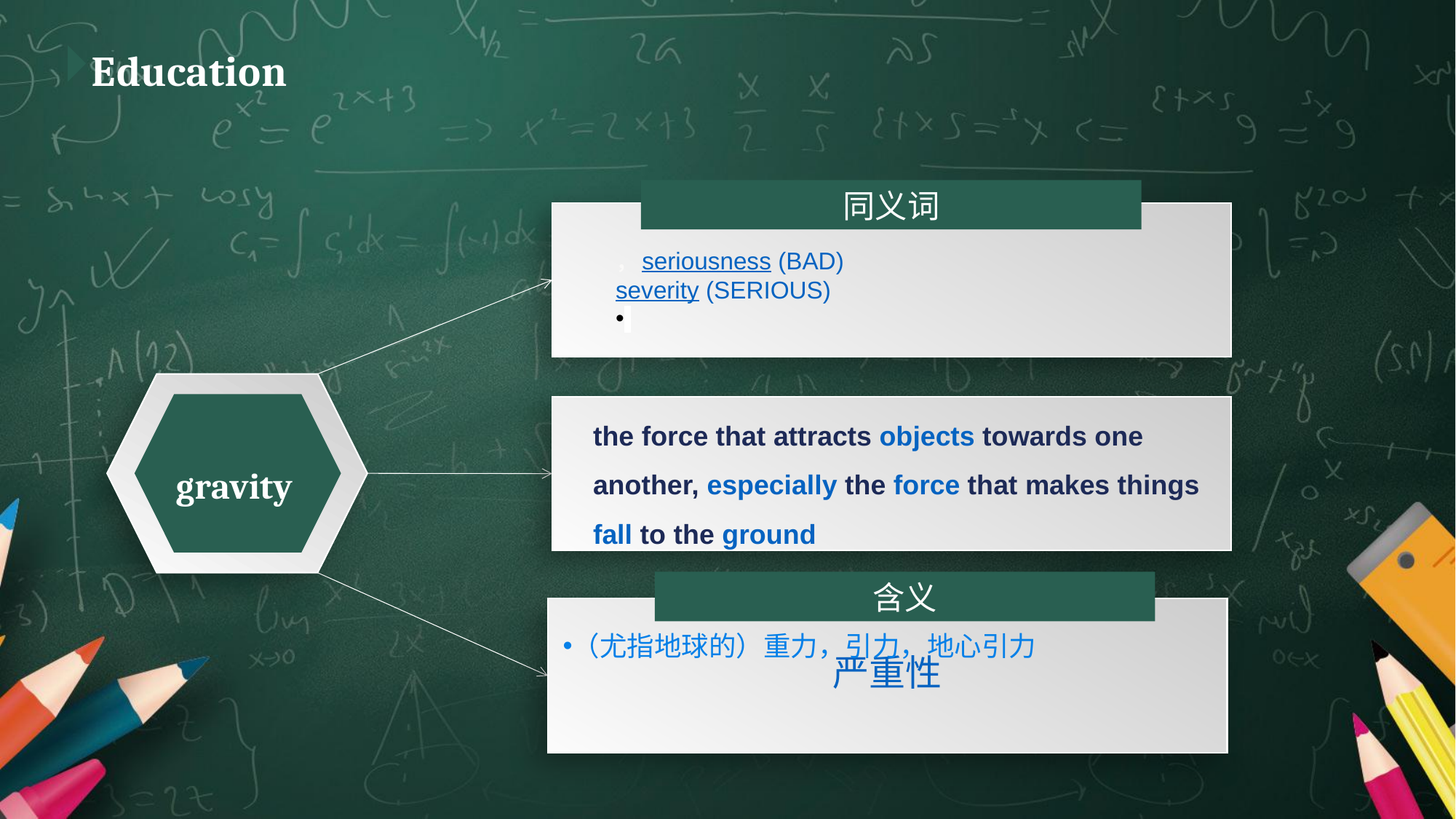

Education

同义词

，seriousness (BAD)
severity (SERIOUS)

gravity
the force that attracts objects towards one another, especially the force that makes things fall to the ground

含义
严重性
（尤指地球的）重力，引力，地心引力